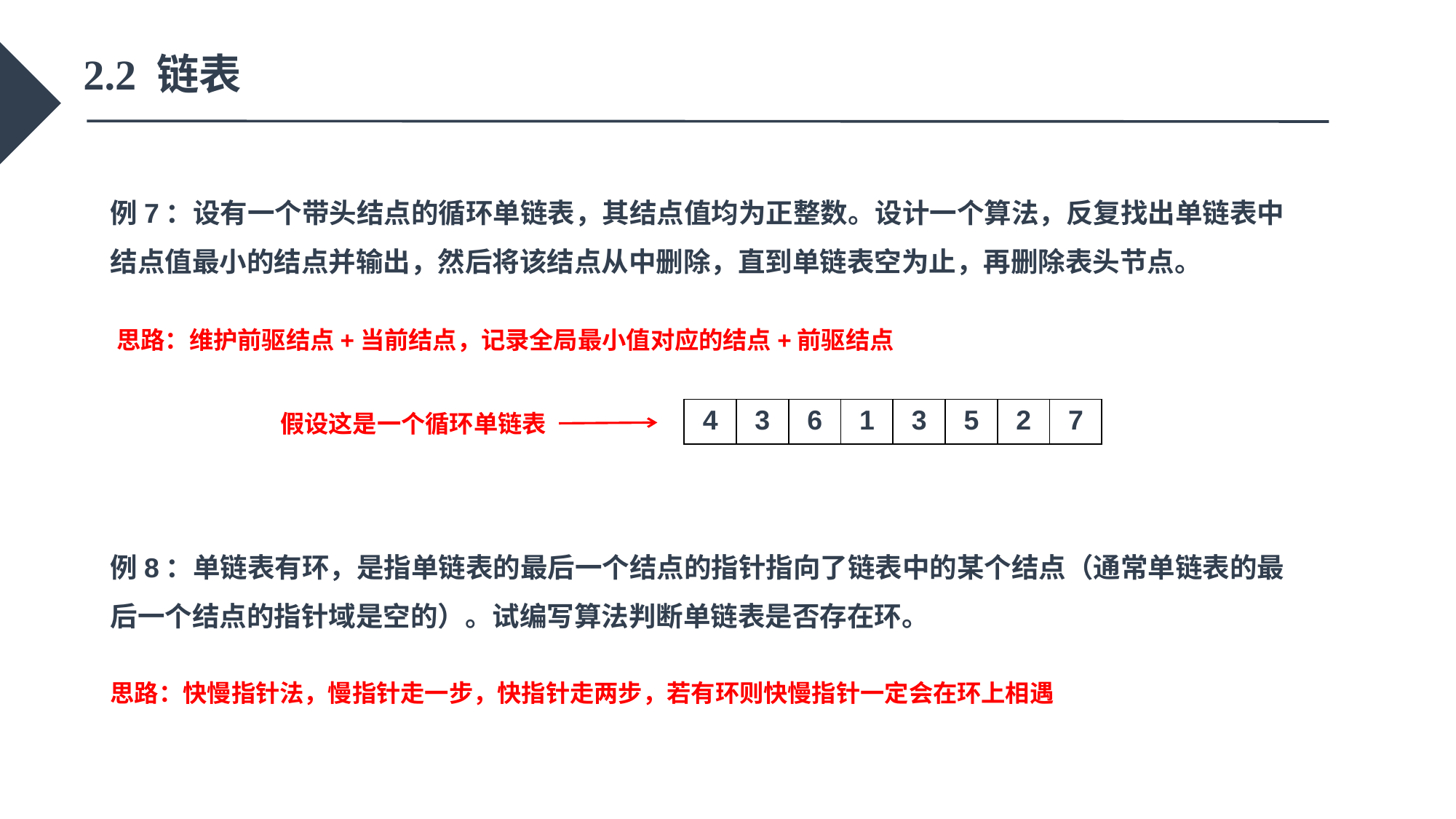

2.2 链表

例7：设有一个带头结点的循环单链表，其结点值均为正整数。设计一个算法，反复找出单链表中结点值最小的结点并输出，然后将该结点从中删除，直到单链表空为止，再删除表头节点。
添加标题
思路：维护前驱结点+当前结点，记录全局最小值对应的结点+前驱结点
假设这是一个循环单链表
| 4 | 3 | 6 | 1 | 3 | 5 | 2 | 7 |
| --- | --- | --- | --- | --- | --- | --- | --- |
例8：单链表有环，是指单链表的最后一个结点的指针指向了链表中的某个结点（通常单链表的最后一个结点的指针域是空的）。试编写算法判断单链表是否存在环。
添加标题
思路：快慢指针法，慢指针走一步，快指针走两步，若有环则快慢指针一定会在环上相遇